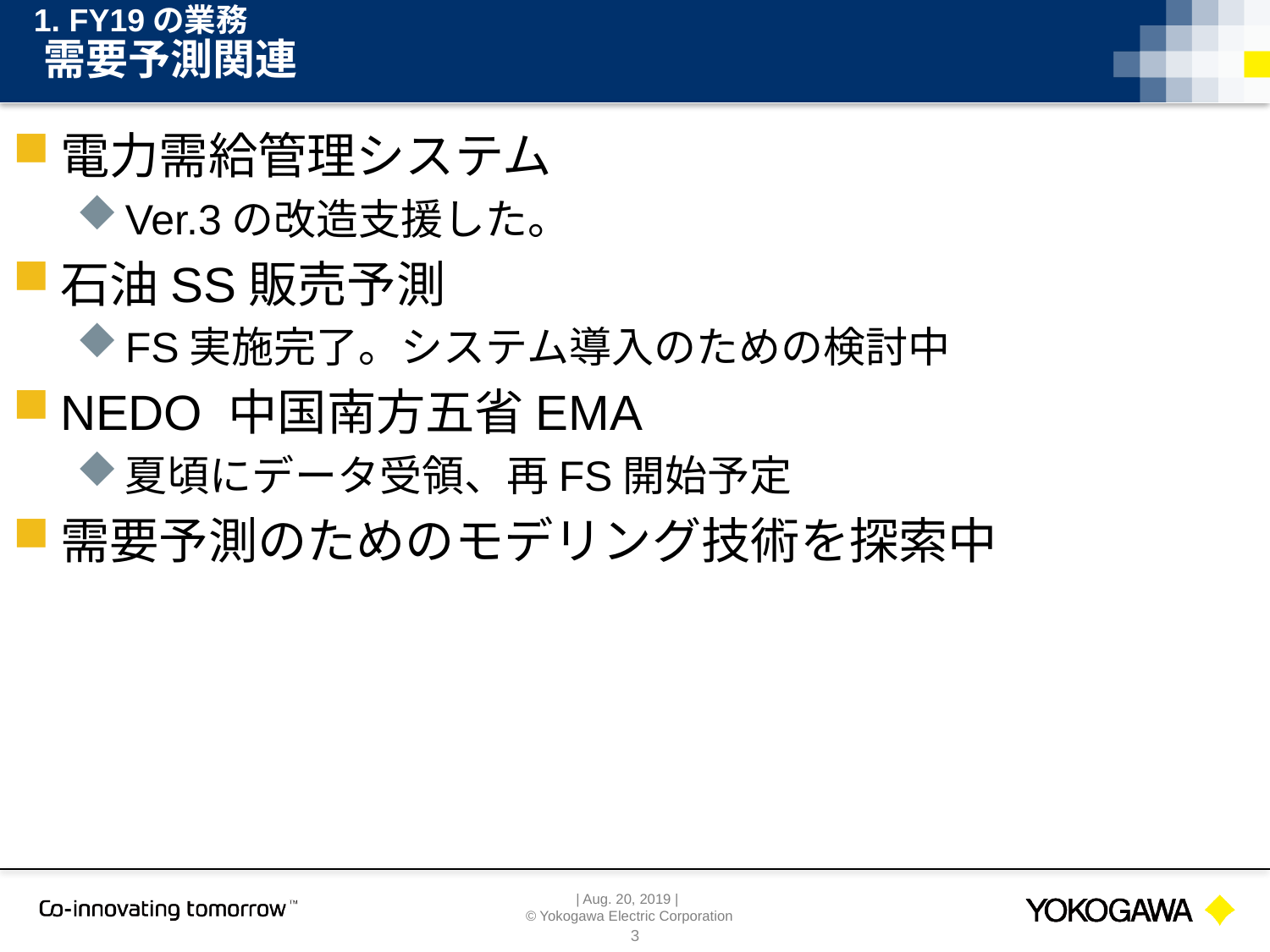

1. FY19の業務
# 需要予測関連
電力需給管理システム
Ver.3の改造支援した。
石油SS販売予測
FS実施完了。システム導入のための検討中
NEDO 中国南方五省EMA
夏頃にデータ受領、再FS開始予定
需要予測のためのモデリング技術を探索中
3